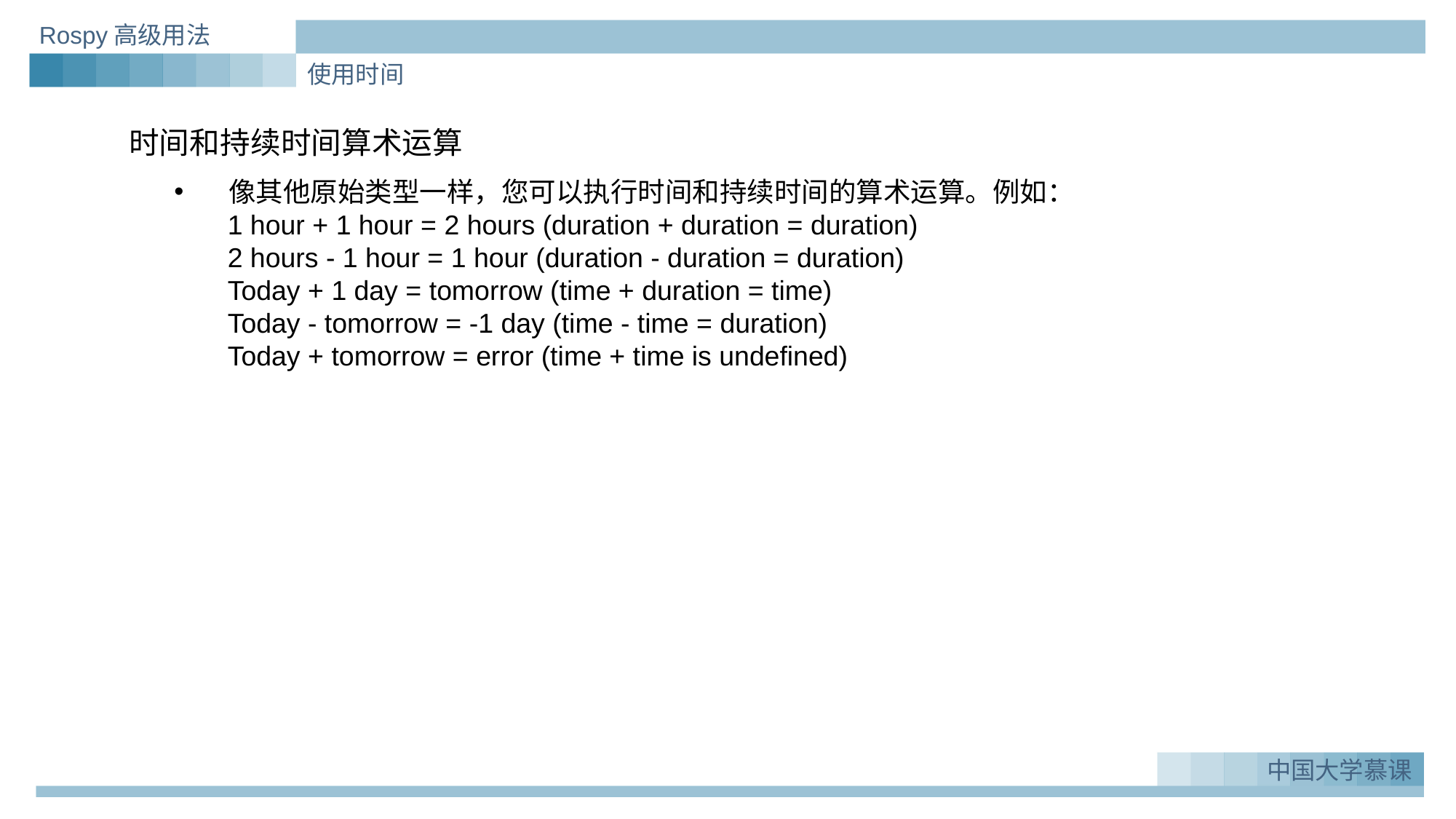

Rospy高级用法
使用时间
时间和持续时间算术运算
像其他原始类型一样，您可以执行时间和持续时间的算术运算。例如：
       1 hour + 1 hour = 2 hours (duration + duration = duration)
       2 hours - 1 hour = 1 hour (duration - duration = duration)
       Today + 1 day = tomorrow (time + duration = time)
       Today - tomorrow = -1 day (time - time = duration)
       Today + tomorrow = error (time + time is undefined)

中国大学慕课